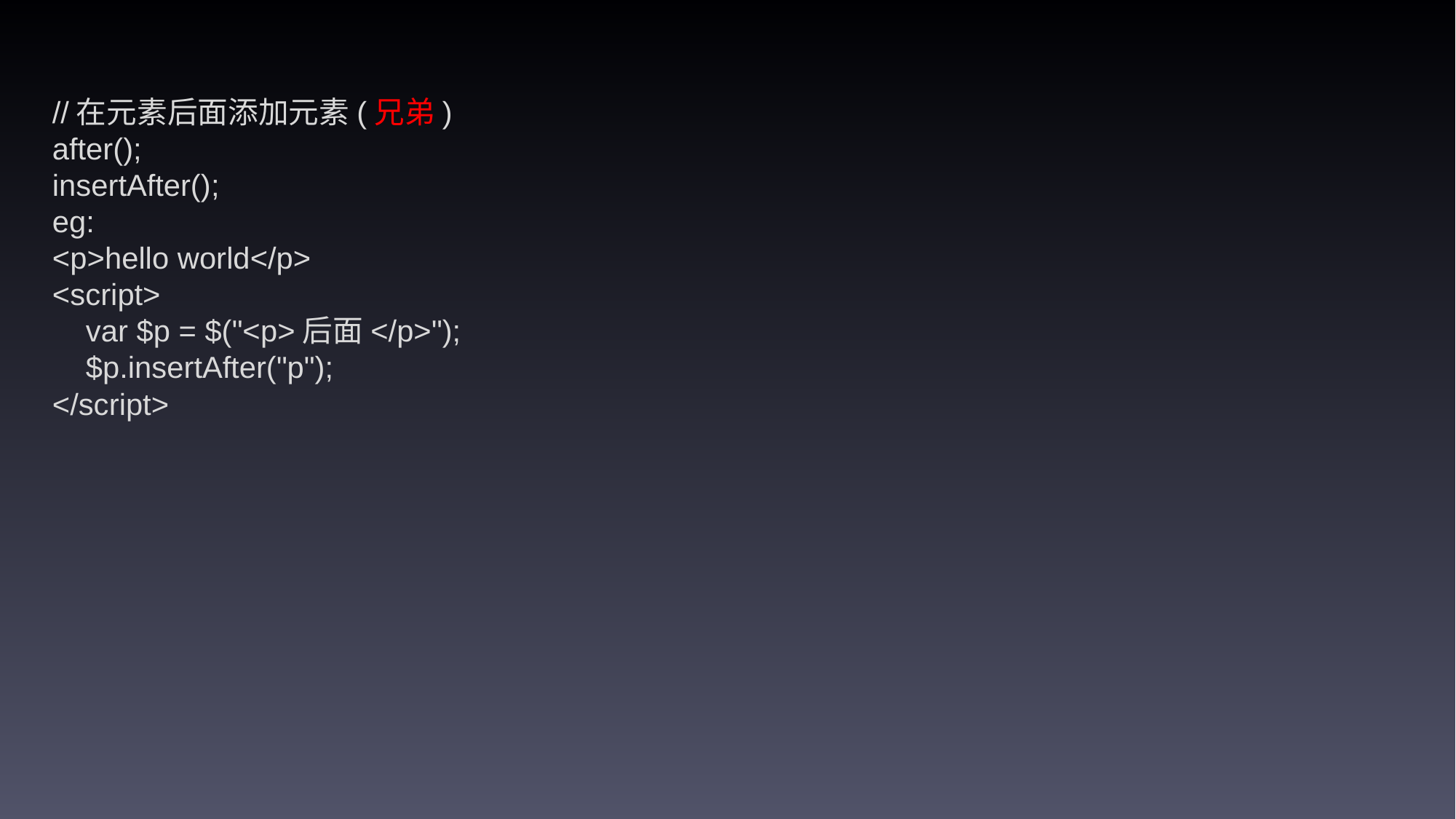

//在元素后面添加元素(兄弟)
after();
insertAfter();
eg:
<p>hello world</p>
<script>
    var $p = $("<p>后面</p>");
    $p.insertAfter("p");
</script>